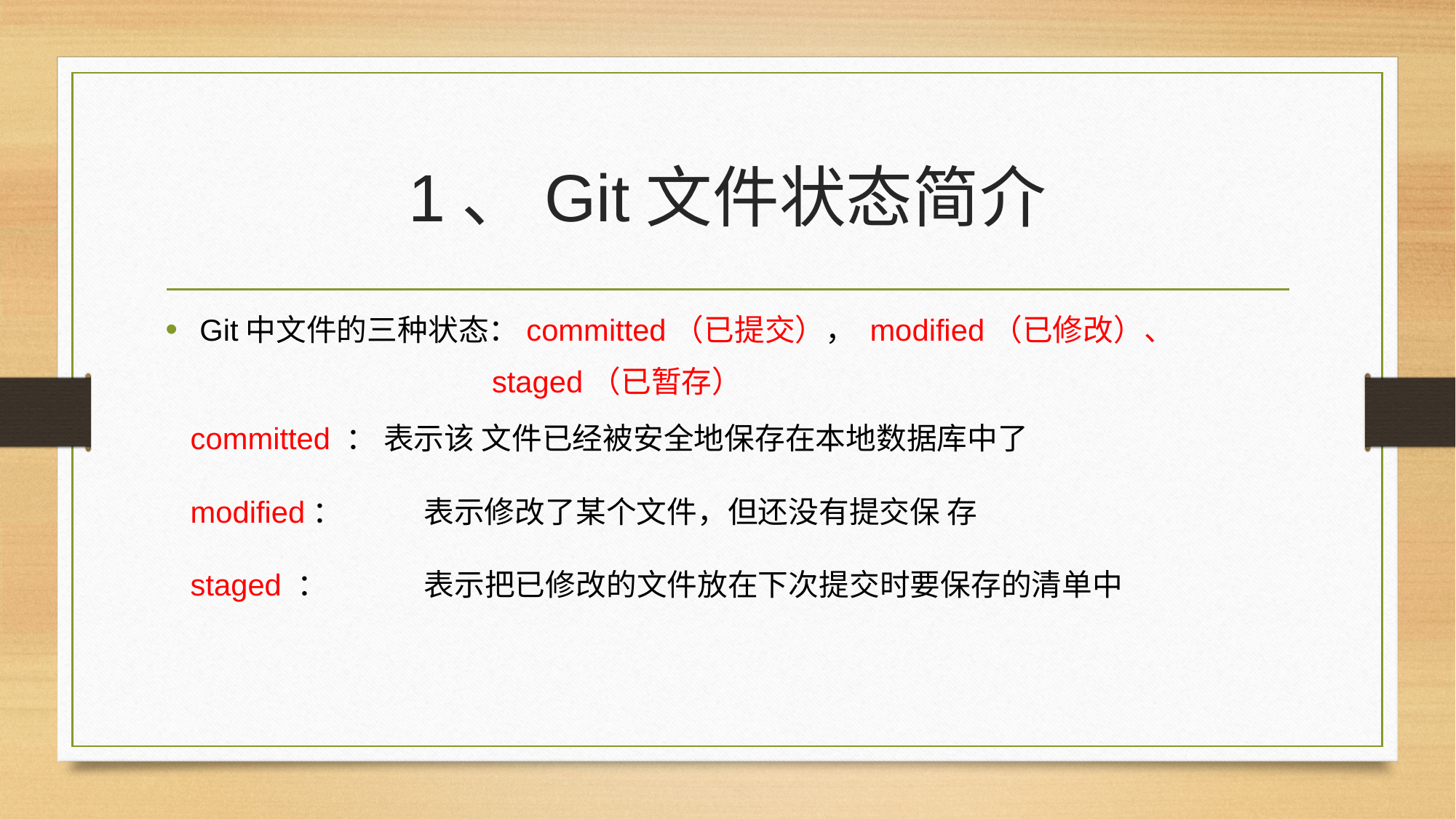

# 1、Git文件状态简介
Git中文件的三种状态：committed（已提交）， modified（已修改）、
                                       staged（已暂存）
   committed ：	表示该 文件已经被安全地保存在本地数据库中了

   modified：	      表示修改了某个文件，但还没有提交保 存

   staged ：	      表示把已修改的文件放在下次提交时要保存的清单中